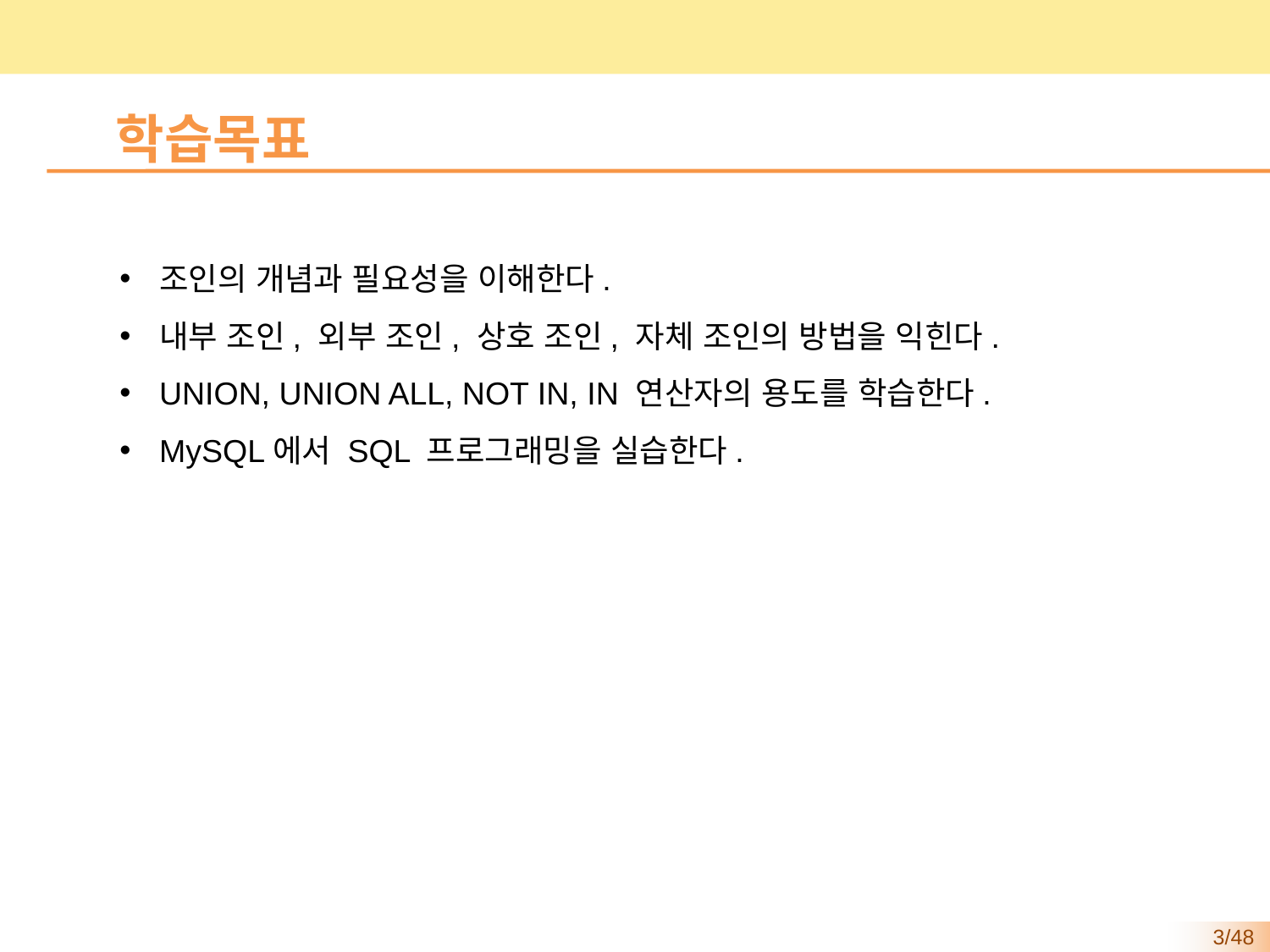

학습목표

조인의 개념과 필요성을 이해한다.
내부 조인, 외부 조인, 상호 조인, 자체 조인의 방법을 익힌다.
UNION, UNION ALL, NOT IN, IN 연산자의 용도를 학습한다.
MySQL에서 SQL 프로그래밍을 실습한다.